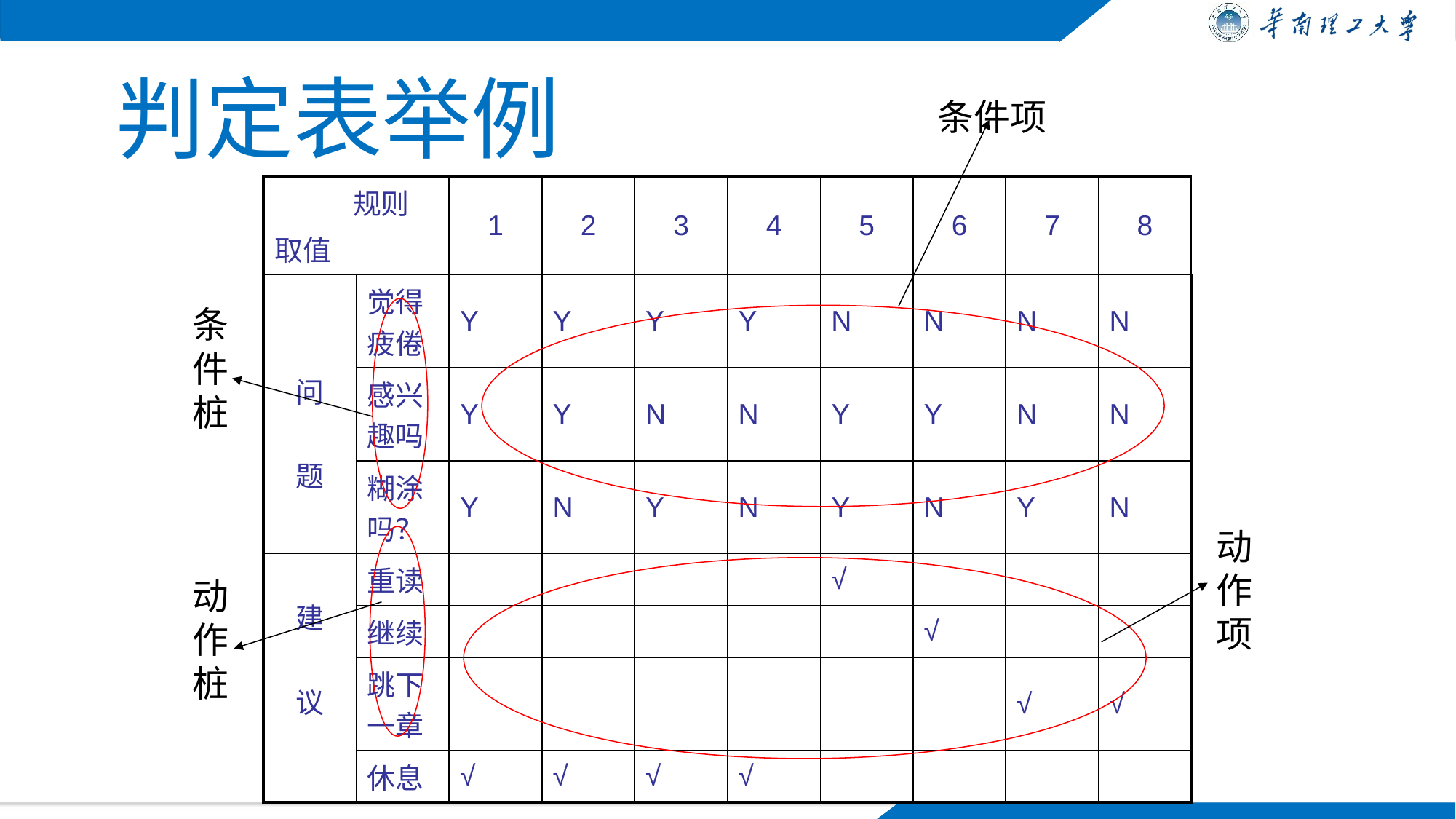

# 判定表举例
条件项

| 规则 取值 |  | 1 | 2 | 3 | 4 | 5 | 6 | 7 | 8 |
| --- | --- | --- | --- | --- | --- | --- | --- | --- | --- |
| 问 题 | 觉得疲倦 | Y | Y | Y | Y | N | N | N | N |
|  | 感兴趣吗 | Y | Y | N | N | Y | Y | N | N |
|  | 糊涂吗？ | Y | N | Y | N | Y | N | Y | N |
| 建 议 | 重读 |  |  |  |  | √ |  |  |  |
|  | 继续 |  |  |  |  |  | √ |  |  |
|  | 跳下一章 |  |  |  |  |  |  | √ | √ |
|  | 休息 | √ | √ | √ | √ |  |  |  |  |
条件桩

动作项

动作桩